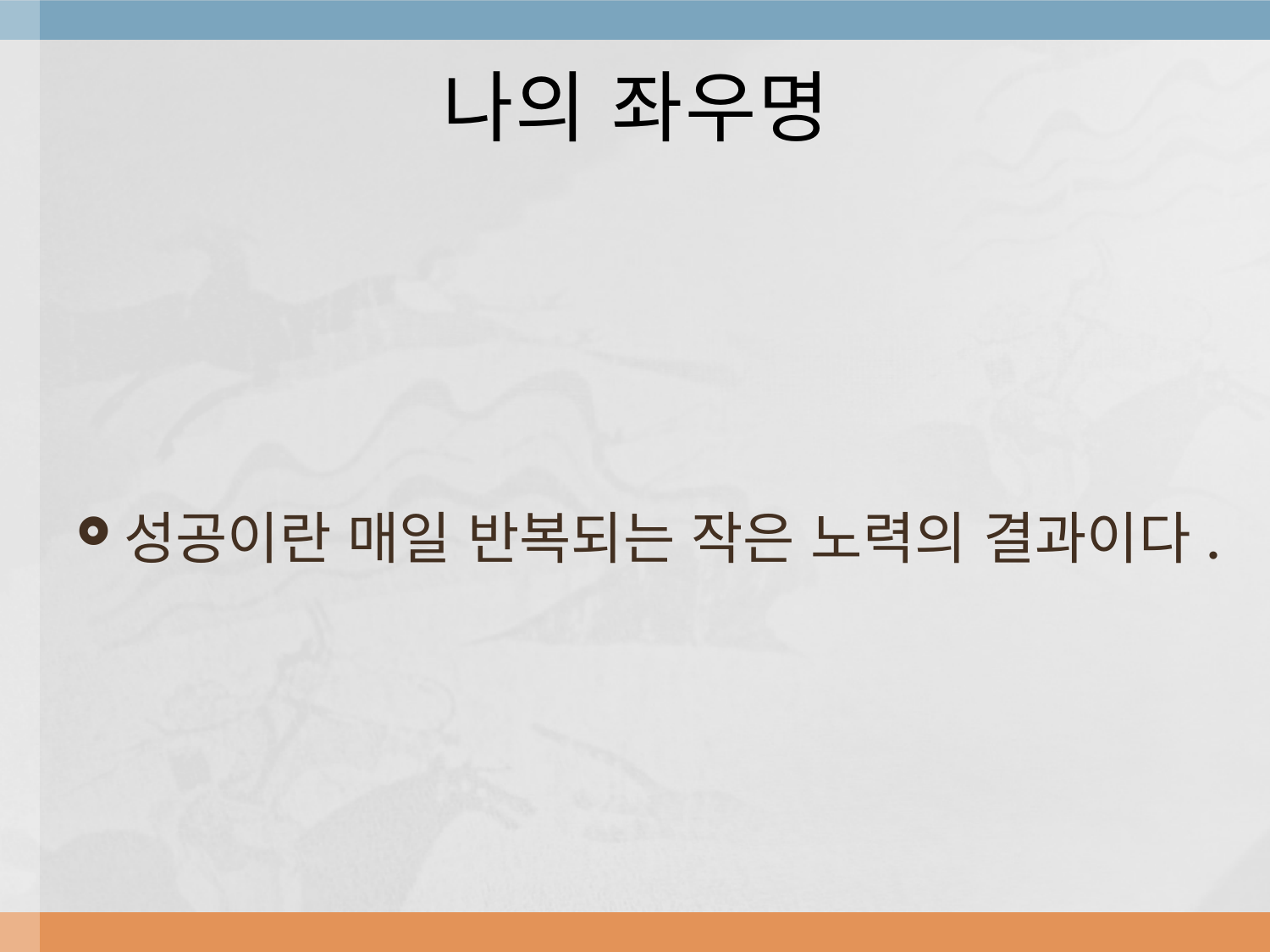

# 나의 좌우명
성공이란 매일 반복되는 작은 노력의 결과이다.